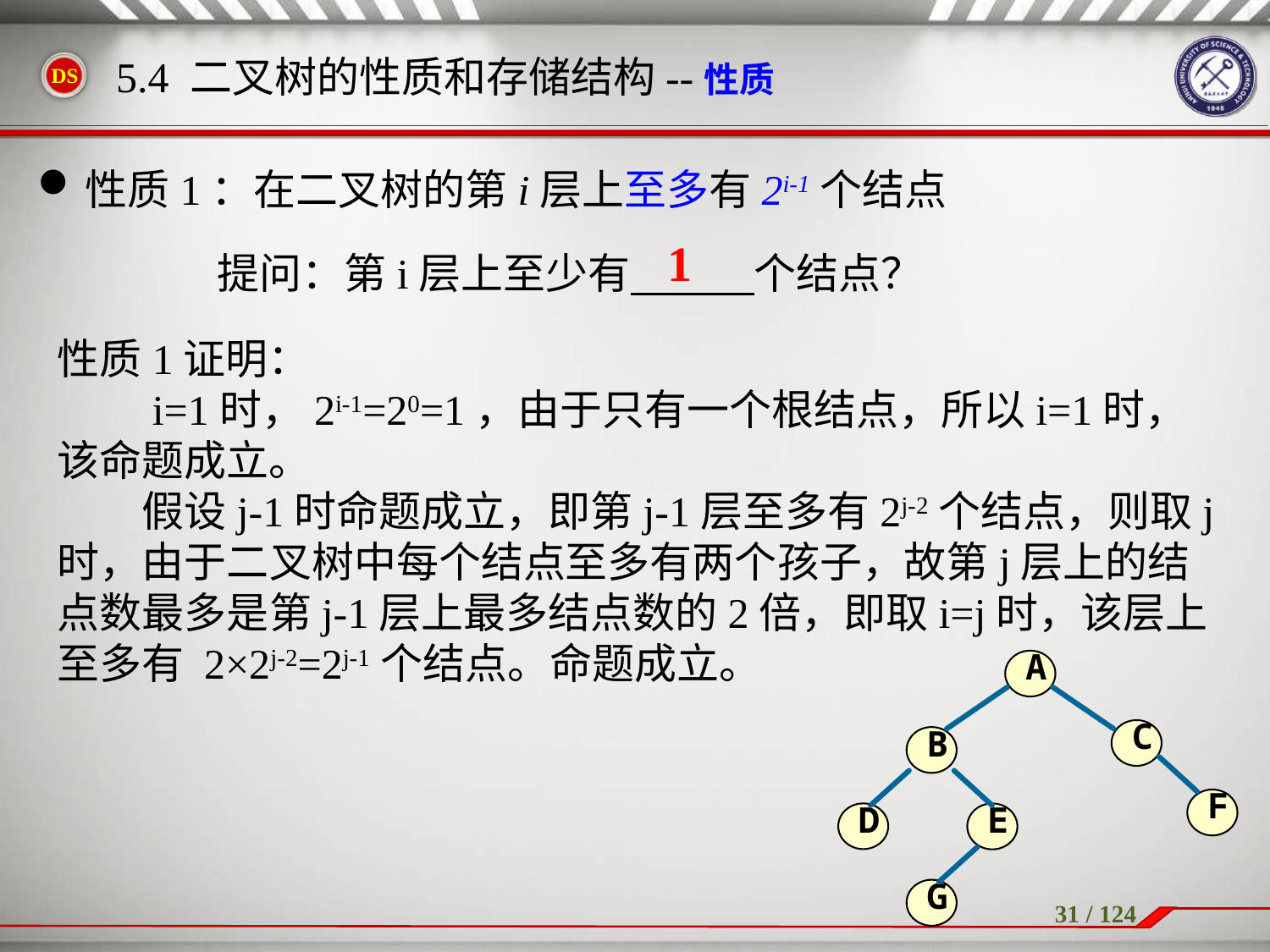

性质1：在二叉树的第i层上至多有2i-1个结点

5.4 二叉树的性质和存储结构--性质
1
提问：第i层上至少有             个结点？
性质1证明：
　　i=1时，2i-1=20=1，由于只有一个根结点，所以i=1时，该命题成立。
　　假设j-1时命题成立，即第j-1层至多有2j-2个结点，则取j时，由于二叉树中每个结点至多有两个孩子，故第j层上的结点数最多是第j-1层上最多结点数的2倍，即取i=j时，该层上至多有 2×2j-2=2j-1个结点。命题成立。
 A

 C

 B

 F

 D

 E

 G